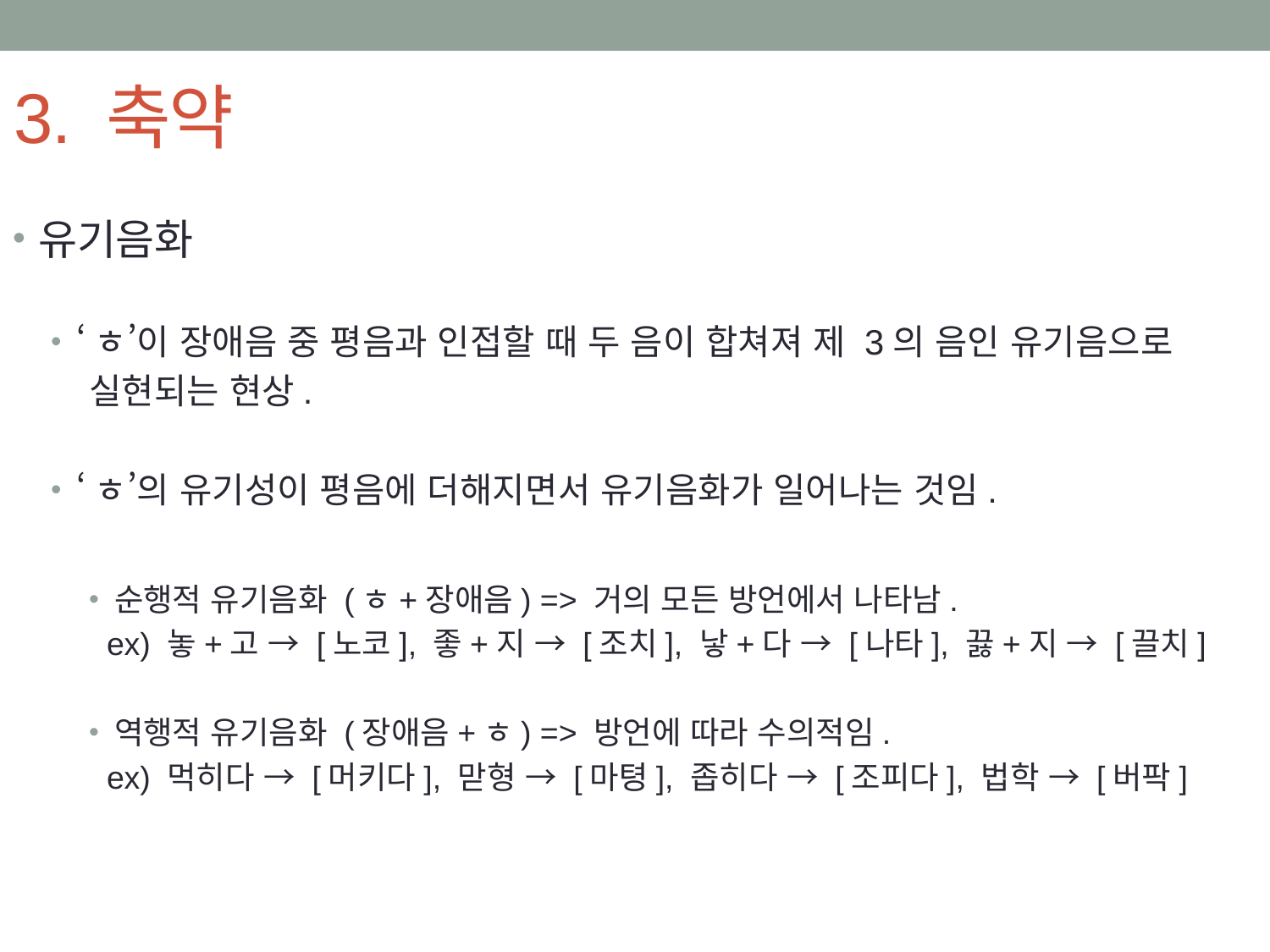

# 3. 축약
유기음화

‘ㅎ’이 장애음 중 평음과 인접할 때 두 음이 합쳐져 제 3의 음인 유기음으로
   실현되는 현상.

‘ㅎ’의 유기성이 평음에 더해지면서 유기음화가 일어나는 것임.

순행적 유기음화 (ㅎ+장애음) => 거의 모든 방언에서 나타남.
  ex) 놓+고 → [노코], 좋+지 → [조치], 낳+다 → [나타], 끓+지 → [끌치]

역행적 유기음화 (장애음+ㅎ) => 방언에 따라 수의적임.
  ex) 먹히다 → [머키다], 맏형 → [마텽], 좁히다 → [조피다], 법학 → [버팍]